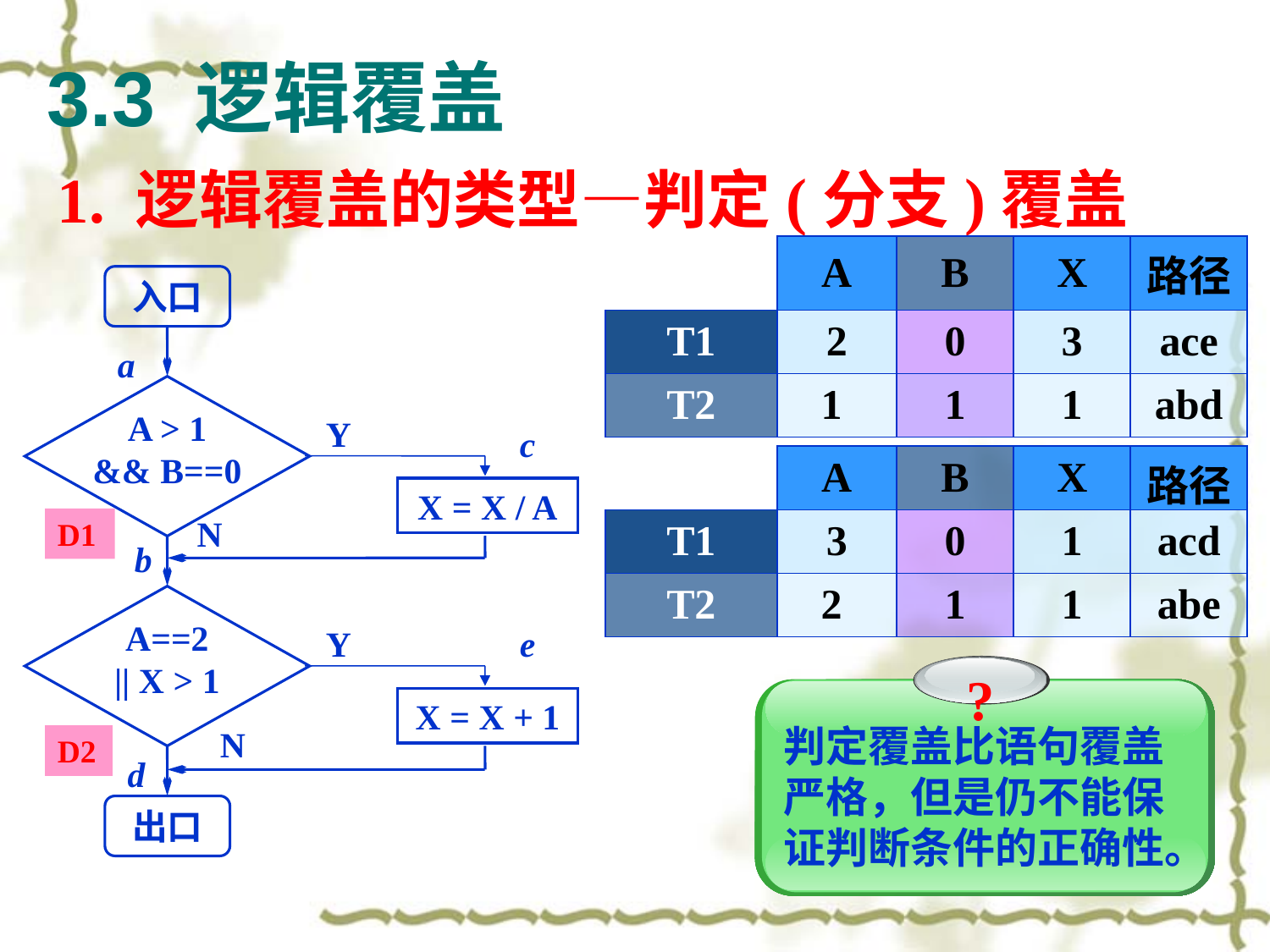

# 3.3 逻辑覆盖
1. 逻辑覆盖的类型—判定(分支)覆盖
|  | A | B | X | 路径 |
| --- | --- | --- | --- | --- |
| T1 | 2 | 0 | 3 | ace |
| T2 | 1 | 1 | 1 | abd |
入口

a
A > 1
&& B==0
Y
c

X = X / A
N
b

A==2
|| X > 1
Y
e

X = X + 1
N
d

出口
D1
D2
|  | A | B | X | 路径 |
| --- | --- | --- | --- | --- |
| T1 | 3 | 0 | 1 | acd |
| T2 | 2 | 1 | 1 | abe |

?

判定覆盖比语句覆盖严格，但是仍不能保证判断条件的正确性。